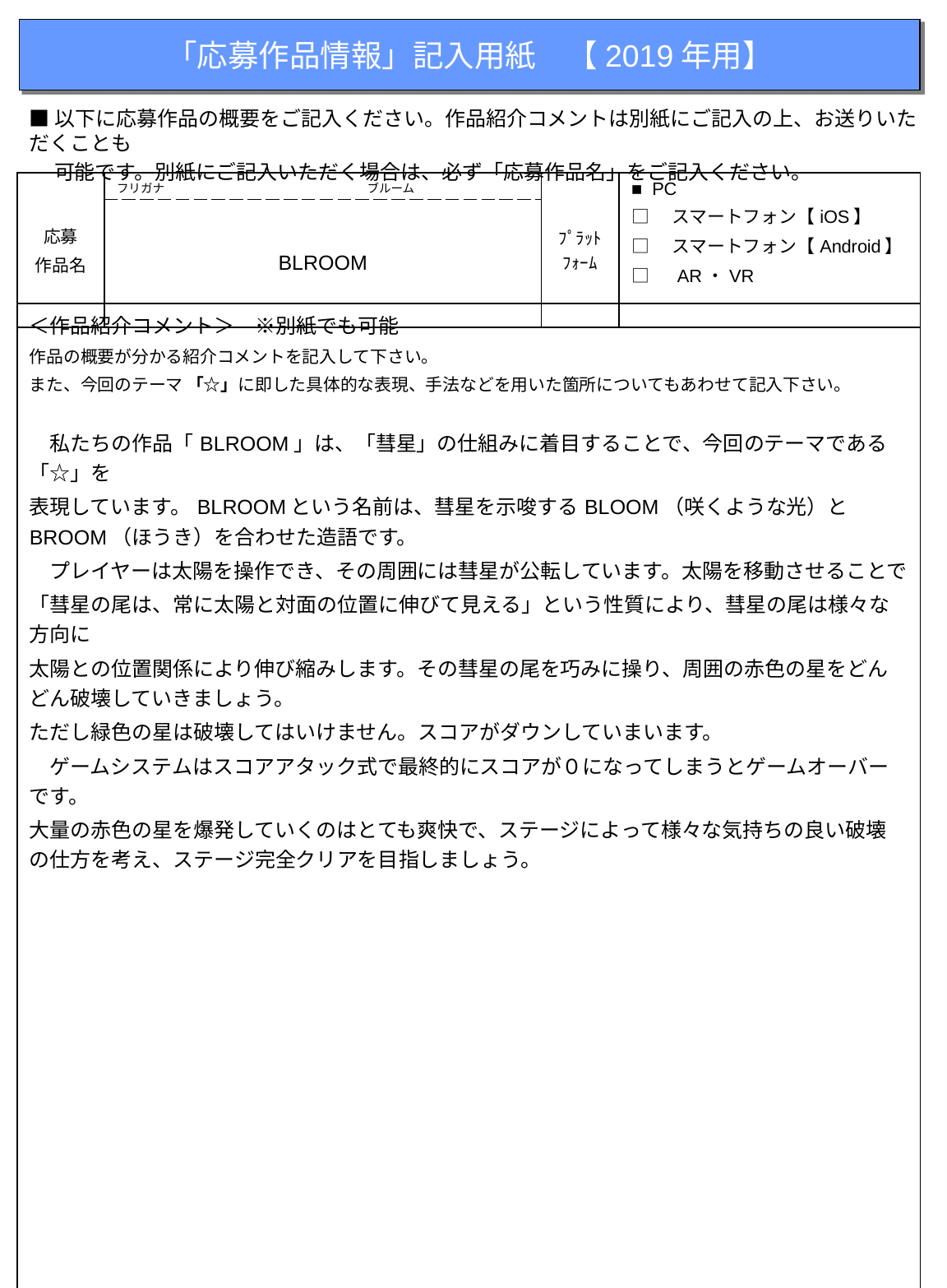

「応募作品情報」記入用紙　【2019年用】
■以下に応募作品の概要をご記入ください。作品紹介コメントは別紙にご記入の上、お送りいただくことも
　 可能です。別紙にご記入いただく場合は、必ず「応募作品名」をご記入ください。
| 応募 作品名 | フリガナ　　　　　　　　　　　　　　　　　ブルーム | ﾌﾟﾗｯﾄﾌｫｰﾑ | ■ PC □　スマートフォン【iOS】 □　スマートフォン【Android】 □　AR・VR |
| --- | --- | --- | --- |
|  | BLROOM |  |  |
| ＜作品紹介コメント＞　※別紙でも可能 作品の概要が分かる紹介コメントを記入して下さい。 また、今回のテーマ 「☆」に即した具体的な表現、手法などを用いた箇所についてもあわせて記入下さい。 　私たちの作品「BLROOM」は、「彗星」の仕組みに着目することで、今回のテーマである「☆」を 表現しています。BLROOMという名前は、彗星を示唆するBLOOM（咲くような光）とBROOM（ほうき）を合わせた造語です。 　プレイヤーは太陽を操作でき、その周囲には彗星が公転しています。太陽を移動させることで 「彗星の尾は、常に太陽と対面の位置に伸びて見える」という性質により、彗星の尾は様々な方向に 太陽との位置関係により伸び縮みします。その彗星の尾を巧みに操り、周囲の赤色の星をどんどん破壊していきましょう。 ただし緑色の星は破壊してはいけません。スコアがダウンしていまいます。 　ゲームシステムはスコアアタック式で最終的にスコアが０になってしまうとゲームオーバーです。 大量の赤色の星を爆発していくのはとても爽快で、ステージによって様々な気持ちの良い破壊の仕方を考え、ステージ完全クリアを目指しましょう。 |
| --- |